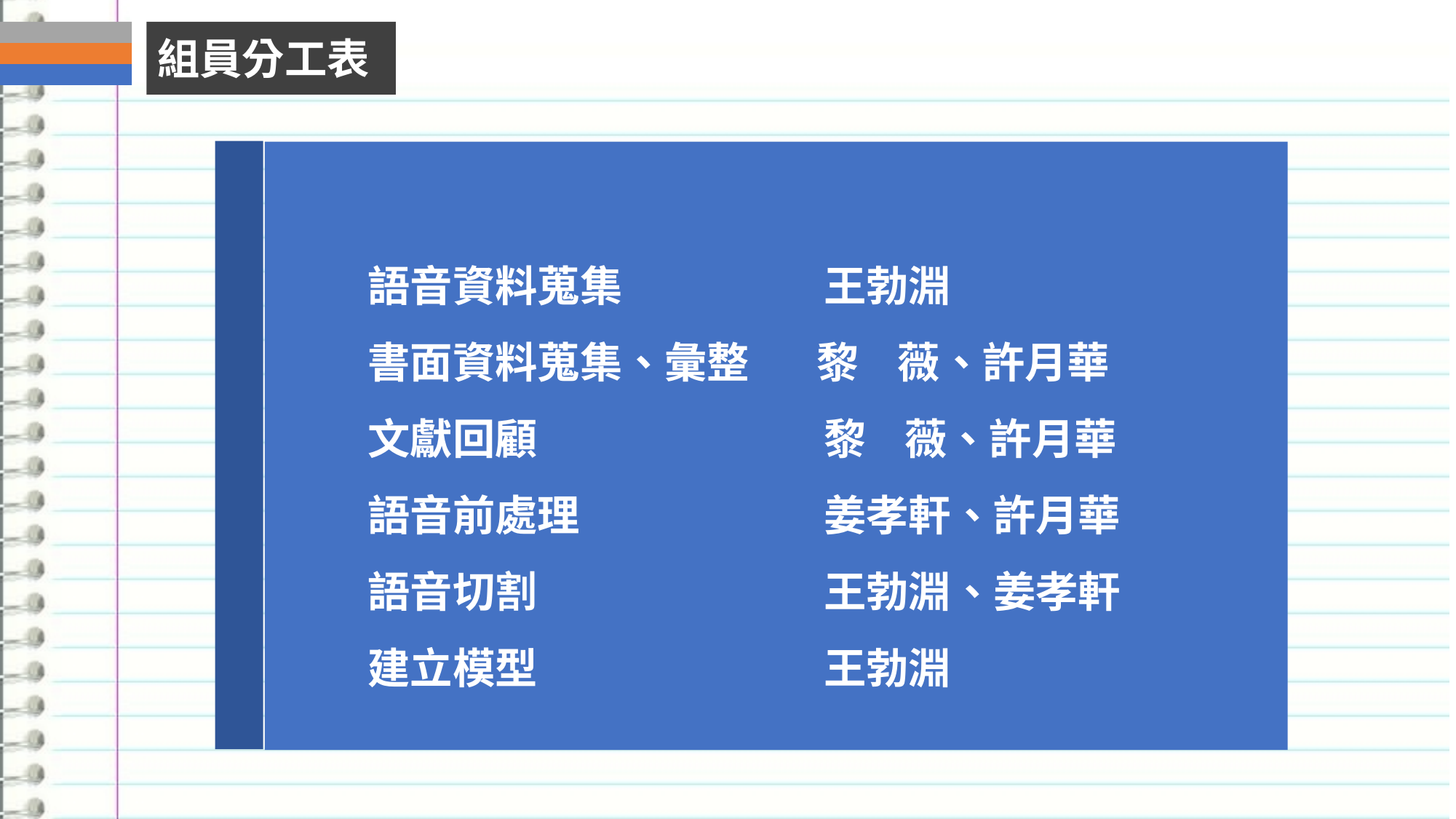

組員分工表

語音資料蒐集		  王勃淵
書面資料蒐集、彙整       黎    薇、許月華
文獻回顧       		  黎    薇、許月華
語音前處理  	    	  姜孝軒、許月華
語音切割			  王勃淵、姜孝軒
建立模型       	   	  王勃淵